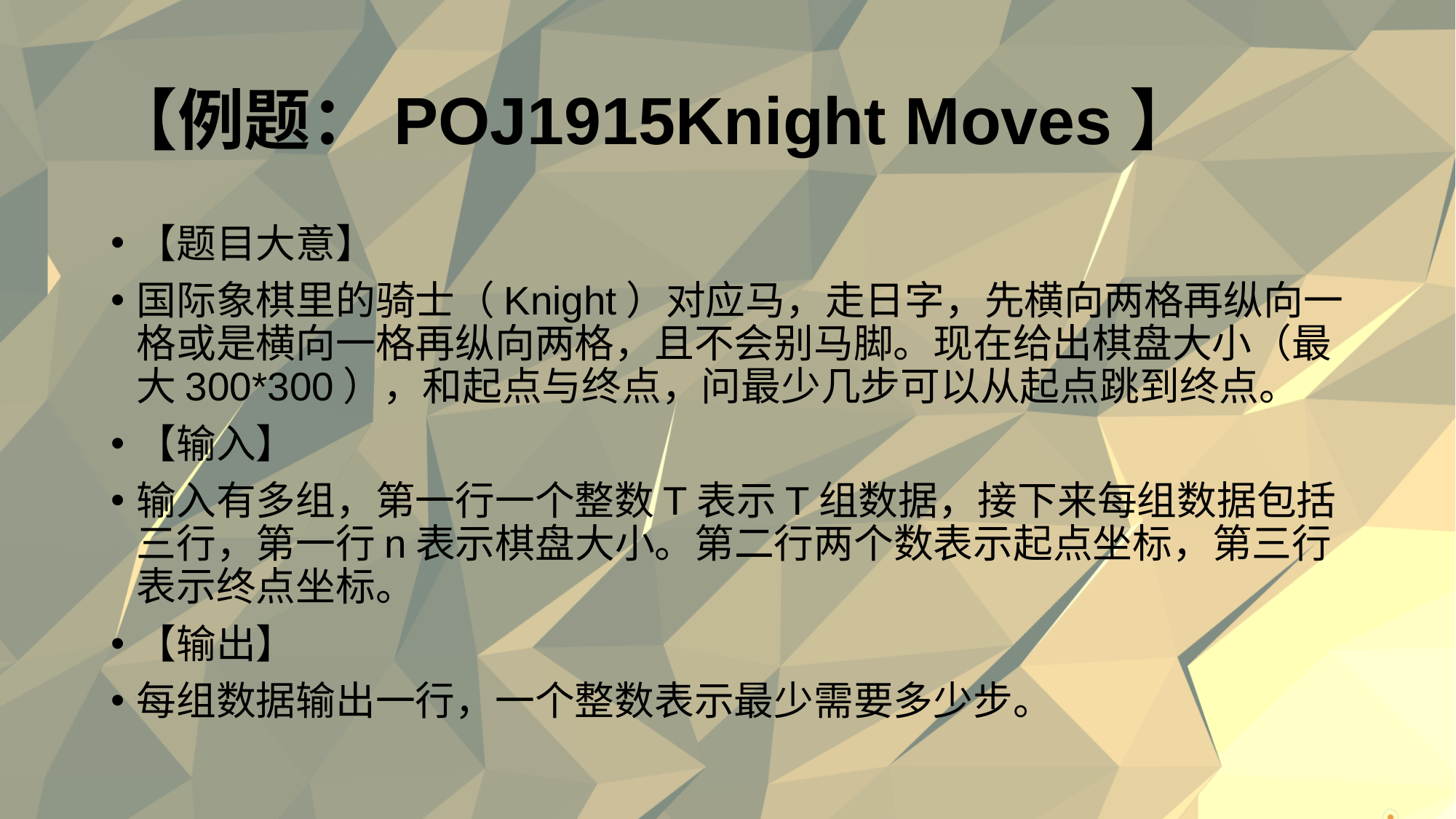

# 【例题：POJ1915Knight Moves】
【题目大意】
国际象棋里的骑士（Knight）对应马，走日字，先横向两格再纵向一格或是横向一格再纵向两格，且不会别马脚。现在给出棋盘大小（最大300*300），和起点与终点，问最少几步可以从起点跳到终点。
【输入】
输入有多组，第一行一个整数T表示T组数据，接下来每组数据包括三行，第一行n表示棋盘大小。第二行两个数表示起点坐标，第三行表示终点坐标。
【输出】
每组数据输出一行，一个整数表示最少需要多少步。